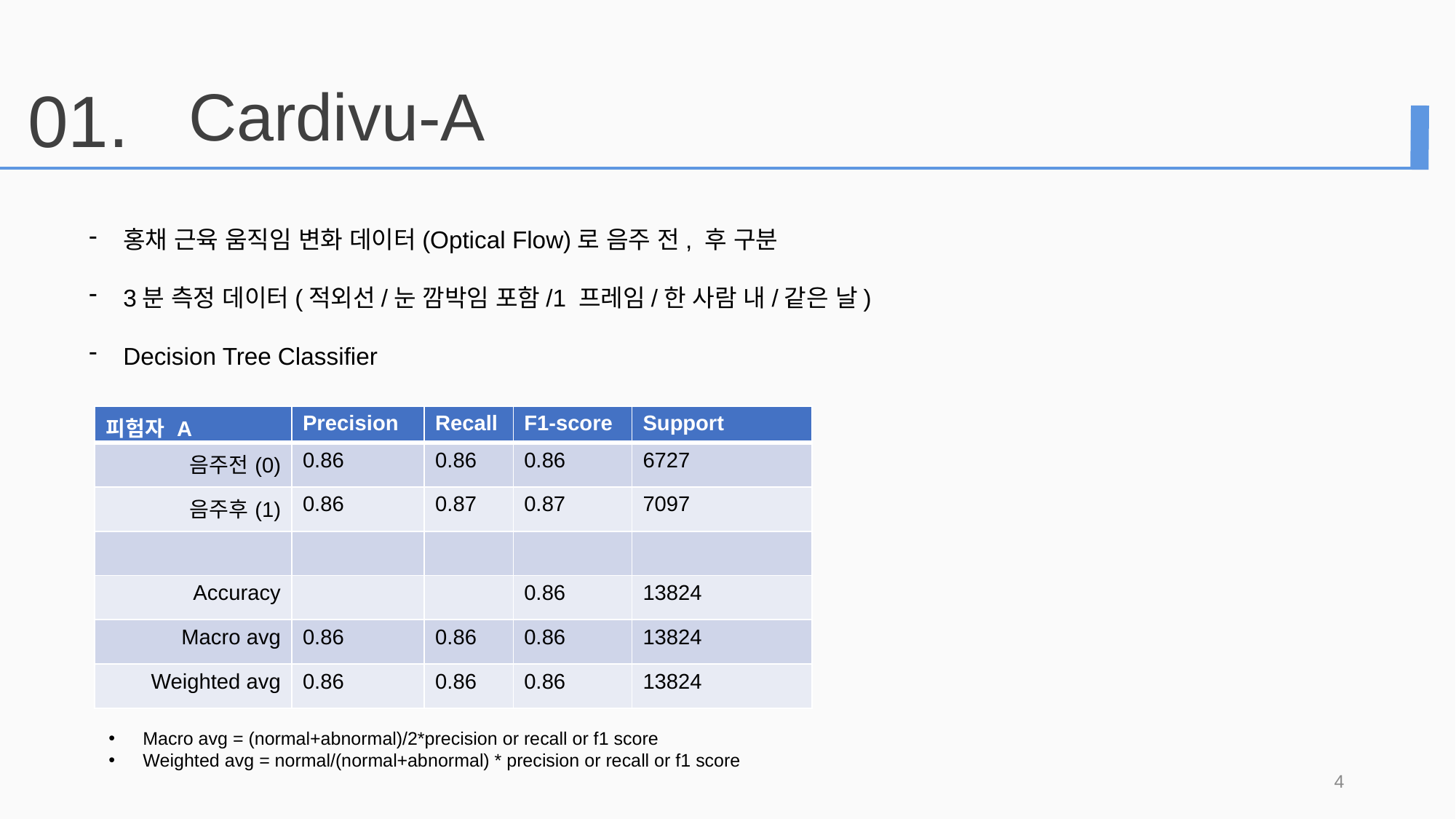

01.
Cardivu-A
홍채 근육 움직임 변화 데이터(Optical Flow)로 음주 전, 후 구분

3분 측정 데이터(적외선/눈 깜박임 포함/1 프레임/한 사람 내/같은 날)

Decision Tree Classifier
| 피험자 A | Precision | Recall | F1-score | Support |
| --- | --- | --- | --- | --- |
| 음주전(0) | 0.86 | 0.86 | 0.86 | 6727 |
| 음주후(1) | 0.86 | 0.87 | 0.87 | 7097 |
|  |  |  |  |  |
| Accuracy |  |  | 0.86 | 13824 |
| Macro avg | 0.86 | 0.86 | 0.86 | 13824 |
| Weighted avg | 0.86 | 0.86 | 0.86 | 13824 |
Macro avg = (normal+abnormal)/2*precision or recall or f1 score
Weighted avg = normal/(normal+abnormal) * precision or recall or f1 score
4